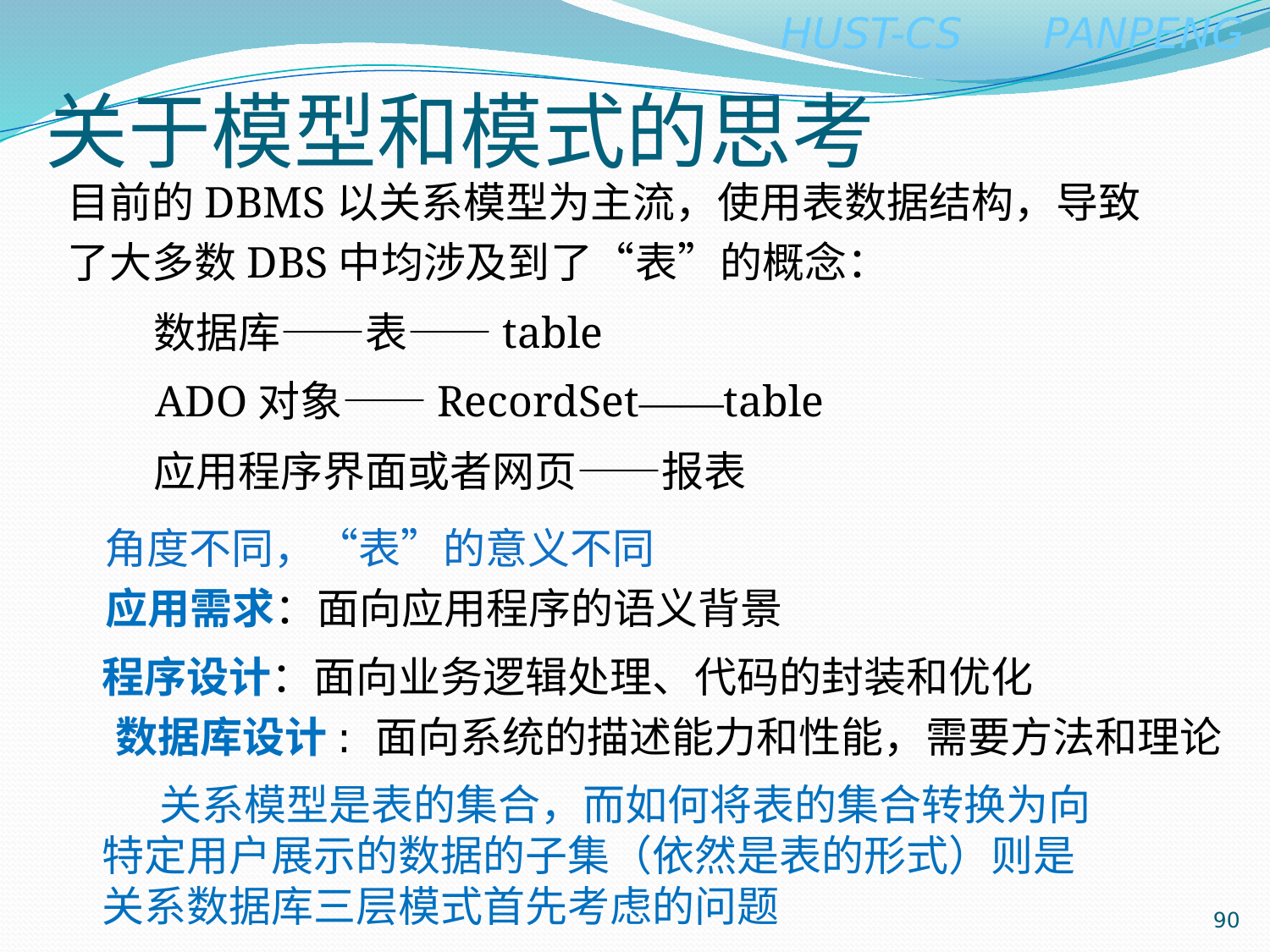

# 关于模型和模式的思考
目前的DBMS以关系模型为主流，使用表数据结构，导致了大多数DBS中均涉及到了“表”的概念：
        数据库——表——table
        ADO对象——RecordSet——table
        应用程序界面或者网页——报表
角度不同，“表”的意义不同
应用需求：面向应用程序的语义背景
程序设计：面向业务逻辑处理、代码的封装和优化
数据库设计: 面向系统的描述能力和性能，需要方法和理论
     关系模型是表的集合，而如何将表的集合转换为向特定用户展示的数据的子集（依然是表的形式）则是关系数据库三层模式首先考虑的问题
90